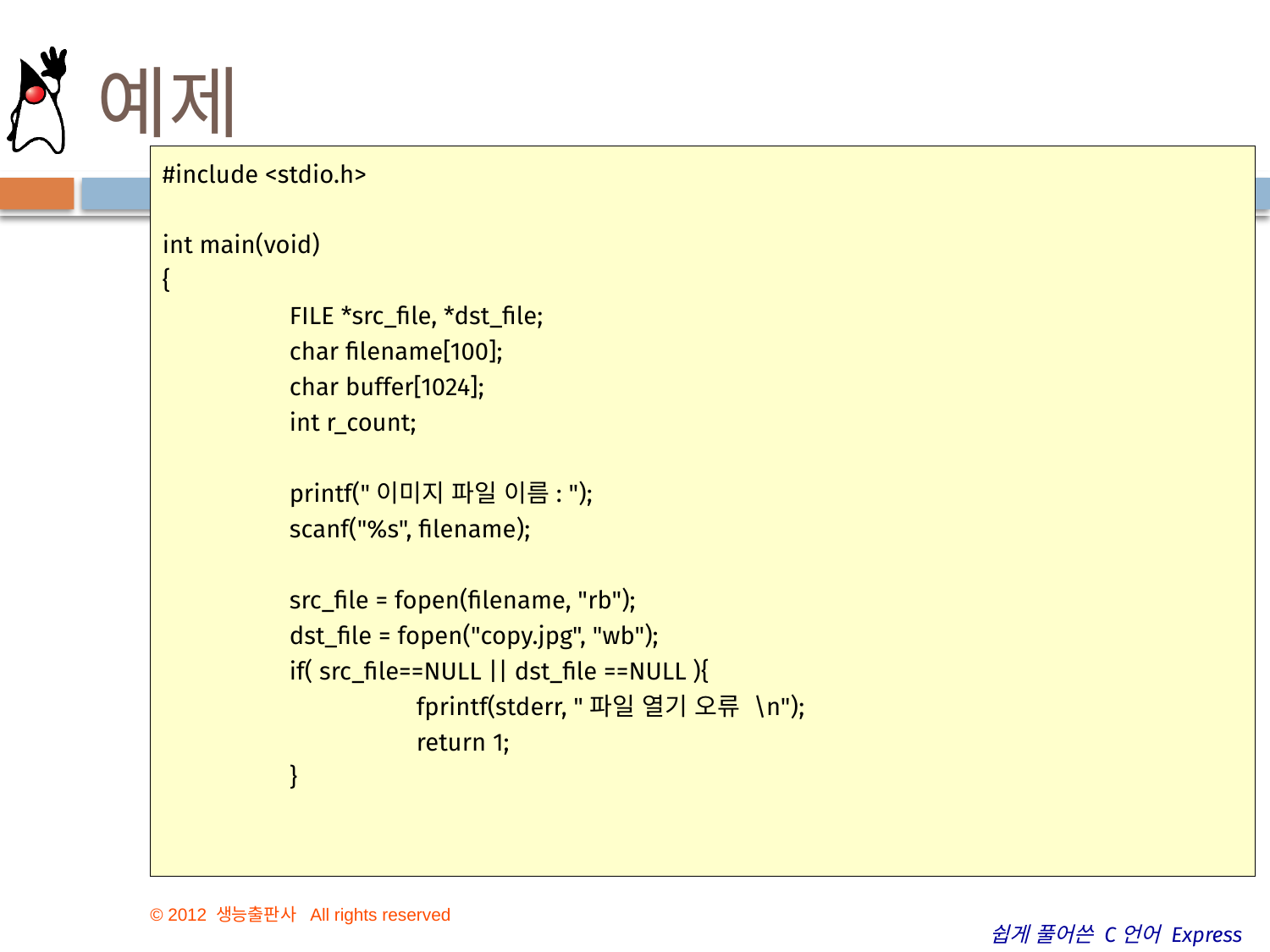

# 예제
#include <stdio.h>

int main(void)
{
	FILE *src_file, *dst_file;
	char filename[100];
	char buffer[1024];
	int r_count;

	printf("이미지 파일 이름: ");
	scanf("%s", filename);

	src_file = fopen(filename, "rb");
	dst_file = fopen("copy.jpg", "wb");
	if( src_file==NULL || dst_file ==NULL ){
		fprintf(stderr, "파일 열기 오류 \n");
		return 1;
	}